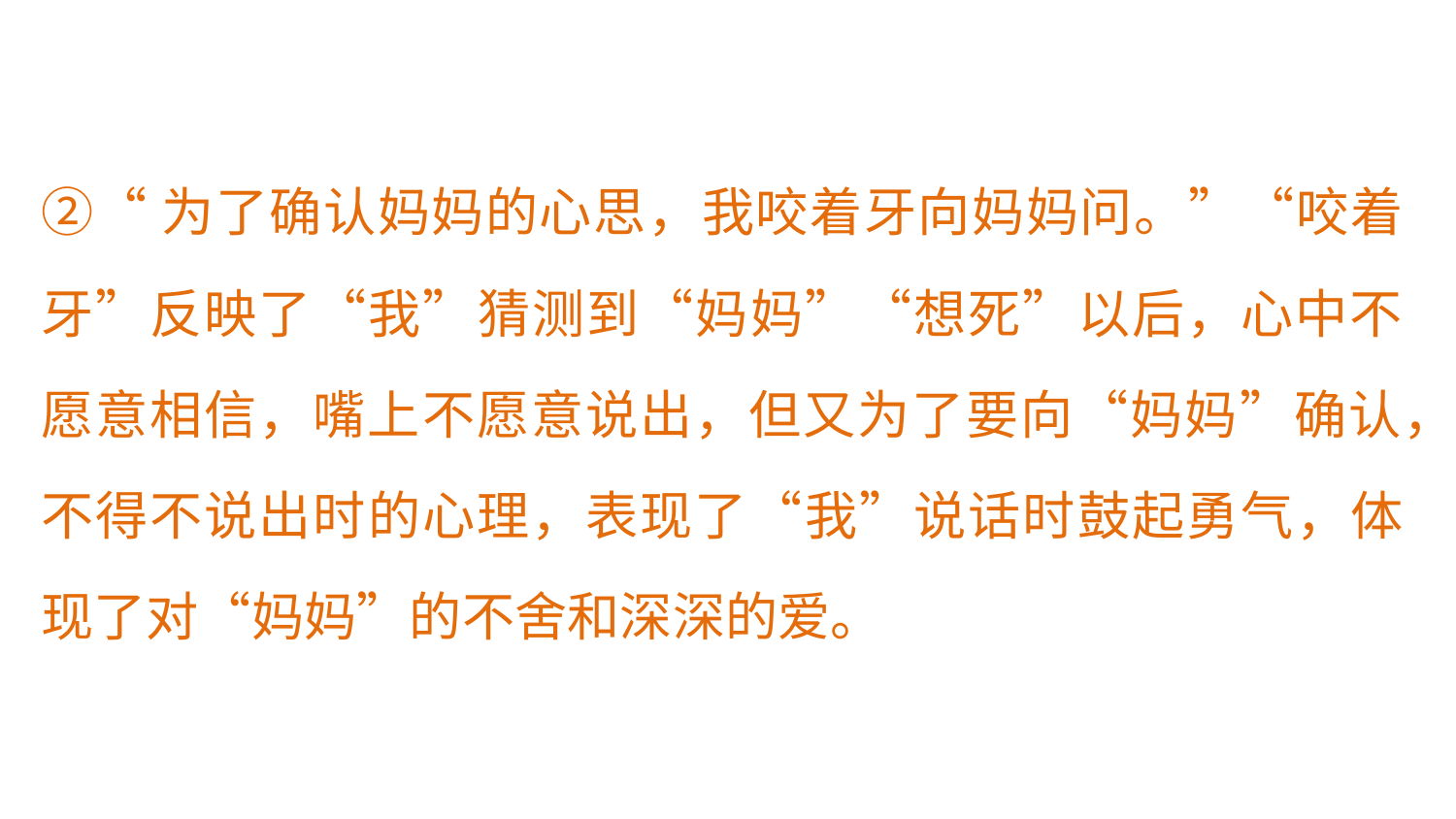

②“为了确认妈妈的心思，我咬着牙向妈妈问。”“咬着牙”反映了“我”猜测到“妈妈”“想死”以后，心中不愿意相信，嘴上不愿意说出，但又为了要向“妈妈”确认，不得不说出时的心理，表现了“我”说话时鼓起勇气，体现了对“妈妈”的不舍和深深的爱。